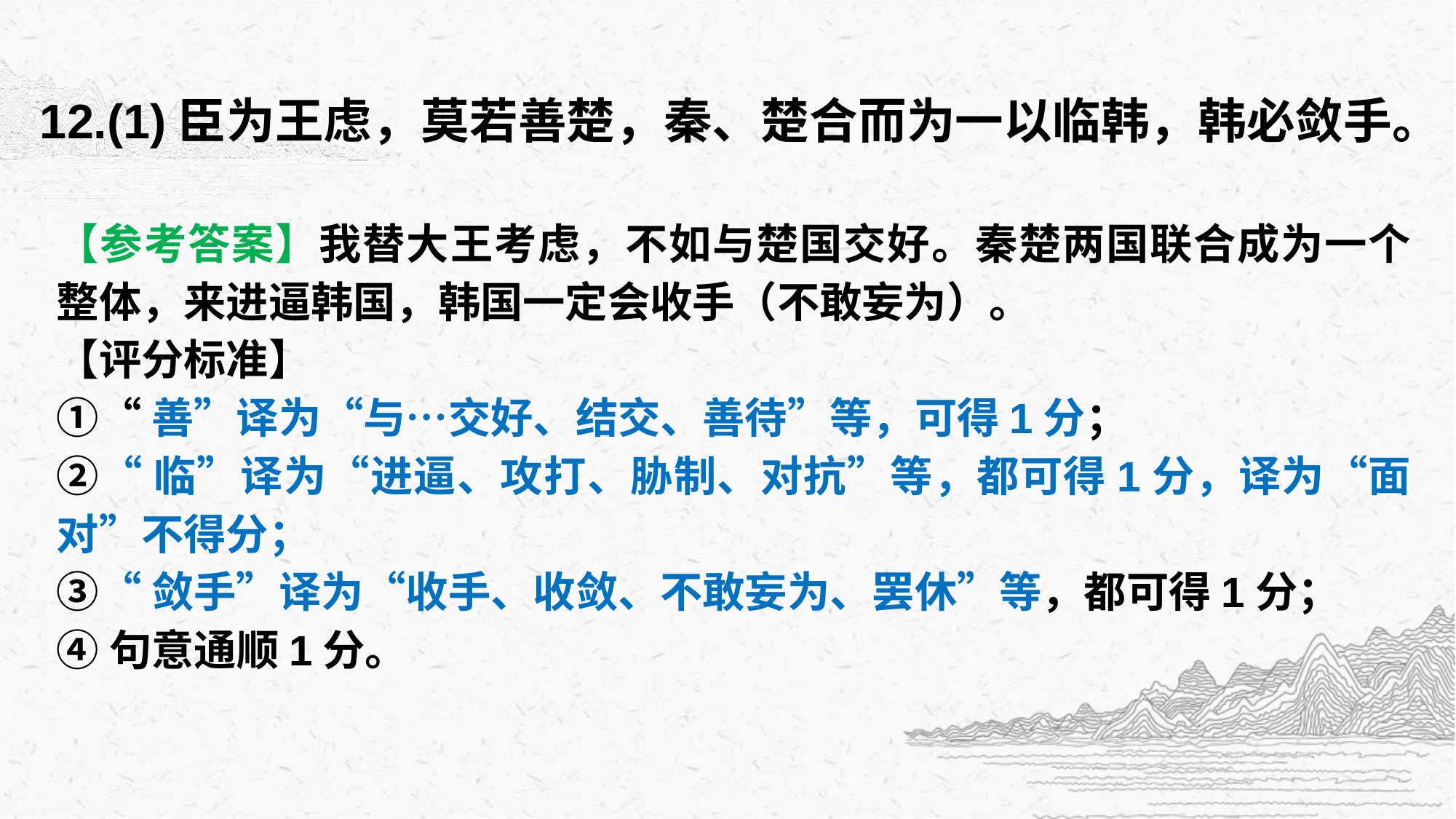

12.(1)臣为王虑，莫若善楚，秦、楚合而为一以临韩，韩必敛手。
【参考答案】我替大王考虑，不如与楚国交好。秦楚两国联合成为一个整体，来进逼韩国，韩国一定会收手（不敢妄为）。
【评分标准】
①“善”译为“与…交好、结交、善待”等，可得1分；
②“临”译为“进逼、攻打、胁制、对抗”等，都可得1分，译为“面对”不得分；
③“敛手”译为“收手、收敛、不敢妄为、罢休”等，都可得1分；
④句意通顺1分。